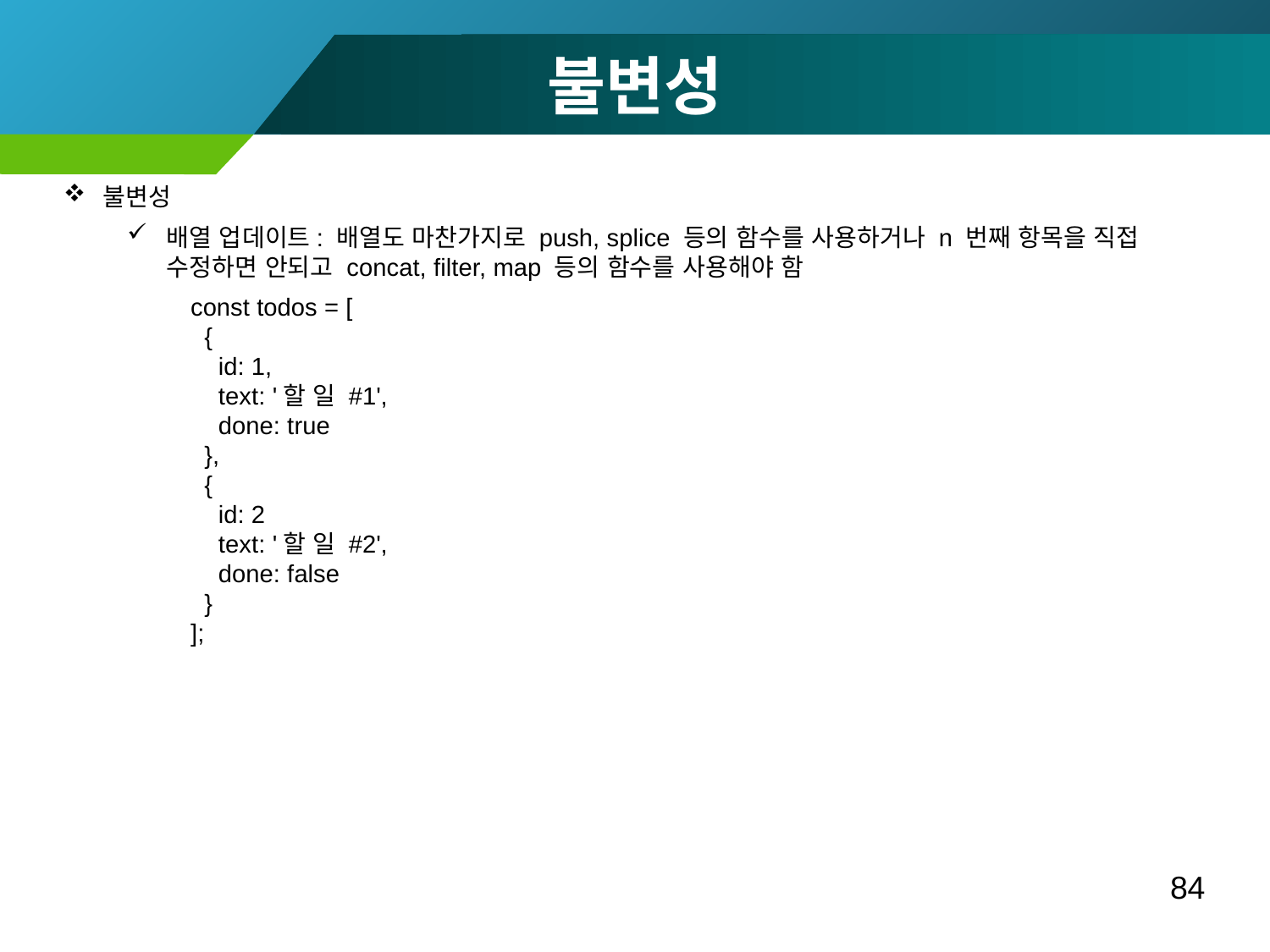

불변성
불변성
배열 업데이트: 배열도 마찬가지로 push, splice 등의 함수를 사용하거나 n 번째 항목을 직접 수정하면 안되고 concat, filter, map 등의 함수를 사용해야 함
const todos = [
  {
    id: 1,
    text: '할 일 #1',
    done: true
  },
  {
    id: 2
    text: '할 일 #2',
    done: false
  }
];
84